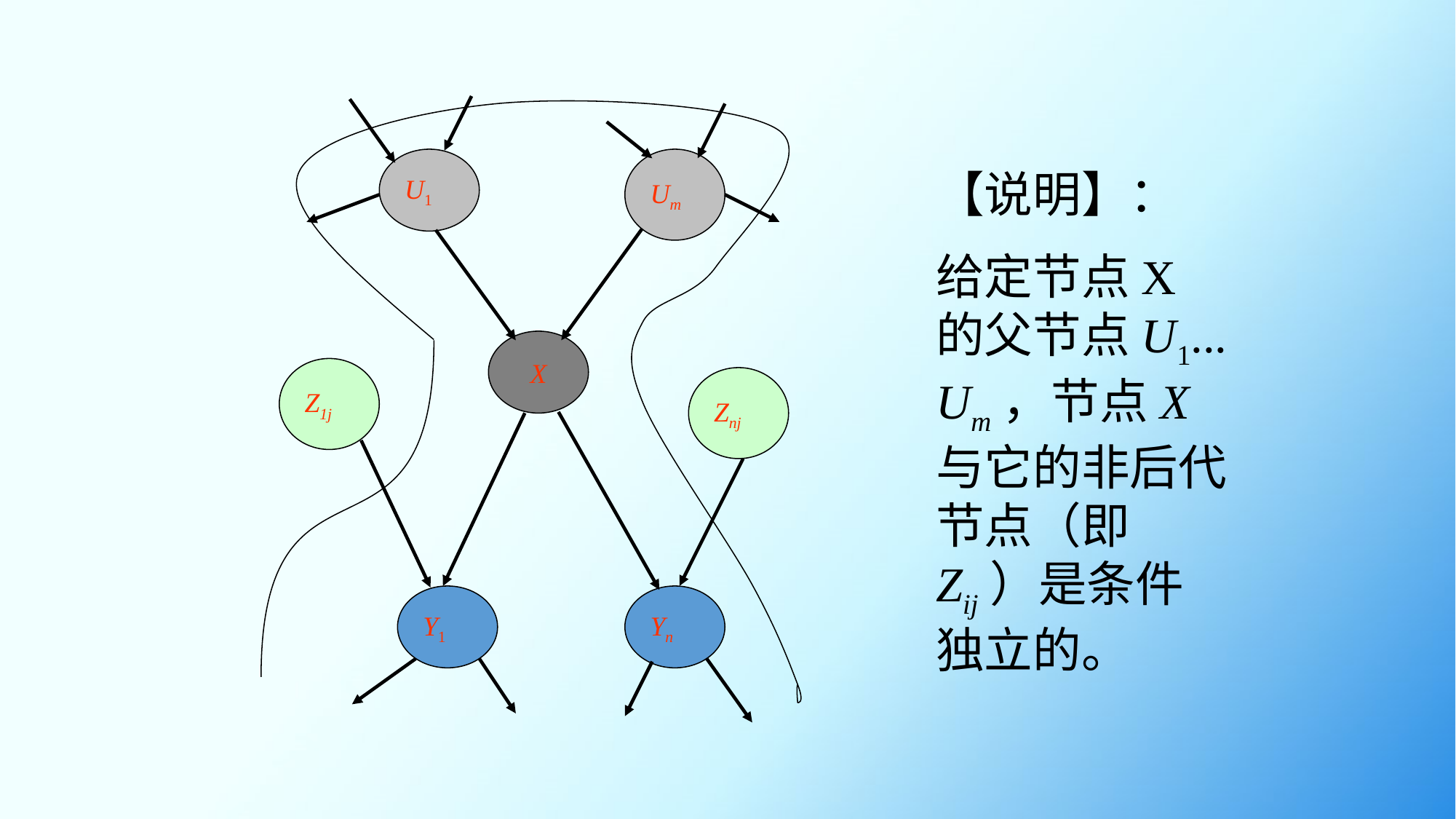

U1
Um
【说明】：
给定节点X的父节点U1... Um，节点X与它的非后代节点（即Zij）是条件独立的。

X
Z1j
Znj

Y1
Yn